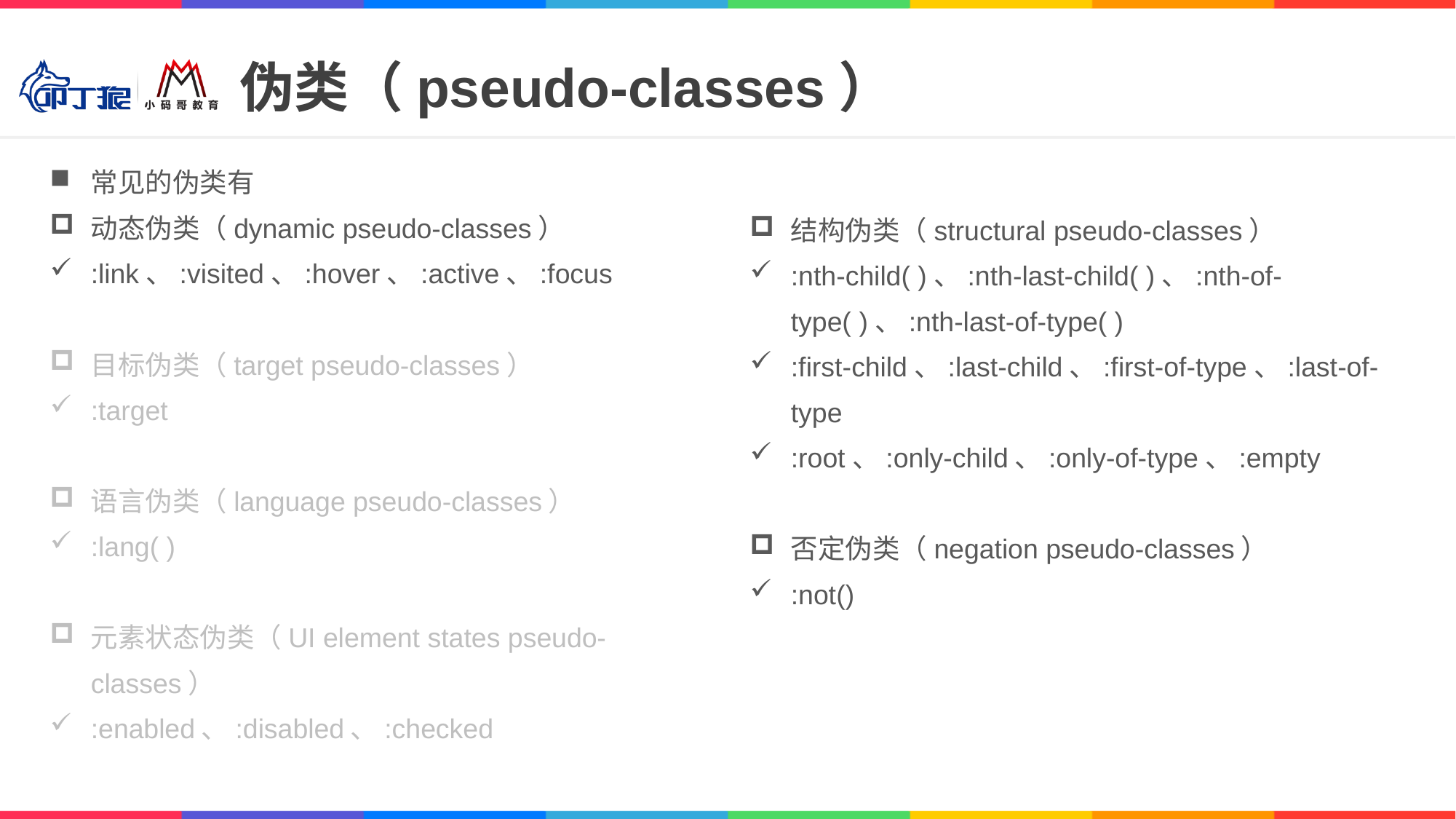

# 伪类（pseudo-classes）

常见的伪类有
动态伪类（dynamic pseudo-classes）
:link、:visited、:hover、:active、:focus

目标伪类（target pseudo-classes）
:target

语言伪类（language pseudo-classes）
:lang( )

元素状态伪类（UI element states pseudo-classes）
:enabled、:disabled、:checked
结构伪类（structural pseudo-classes）
:nth-child( )、:nth-last-child( )、:nth-of-type( )、:nth-last-of-type( )
:first-child、:last-child、:first-of-type、:last-of-type
:root、:only-child、:only-of-type、:empty

否定伪类（negation pseudo-classes）
:not()